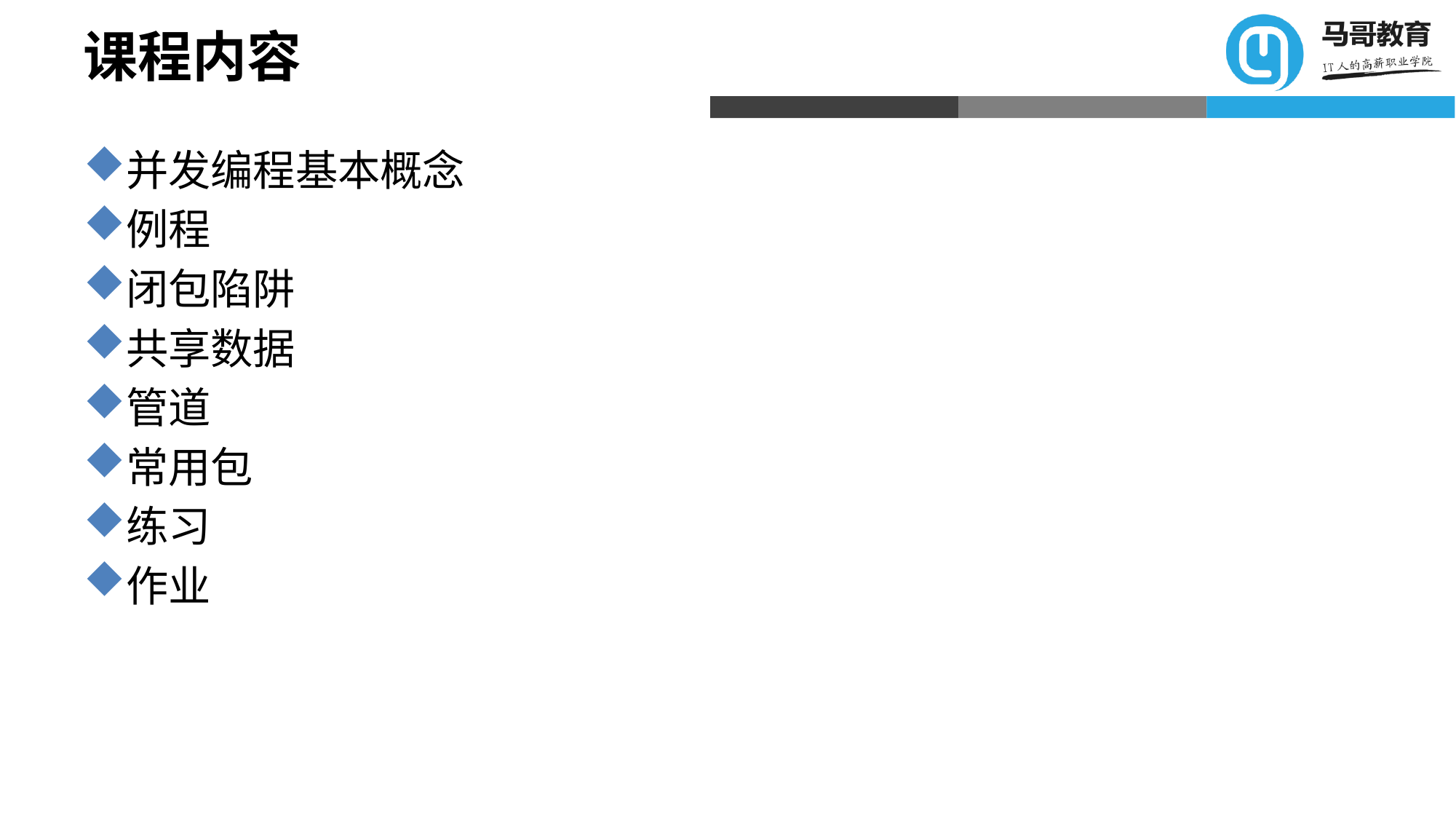

# 课程内容
并发编程基本概念
例程
闭包陷阱
共享数据
管道
常用包
练习
作业